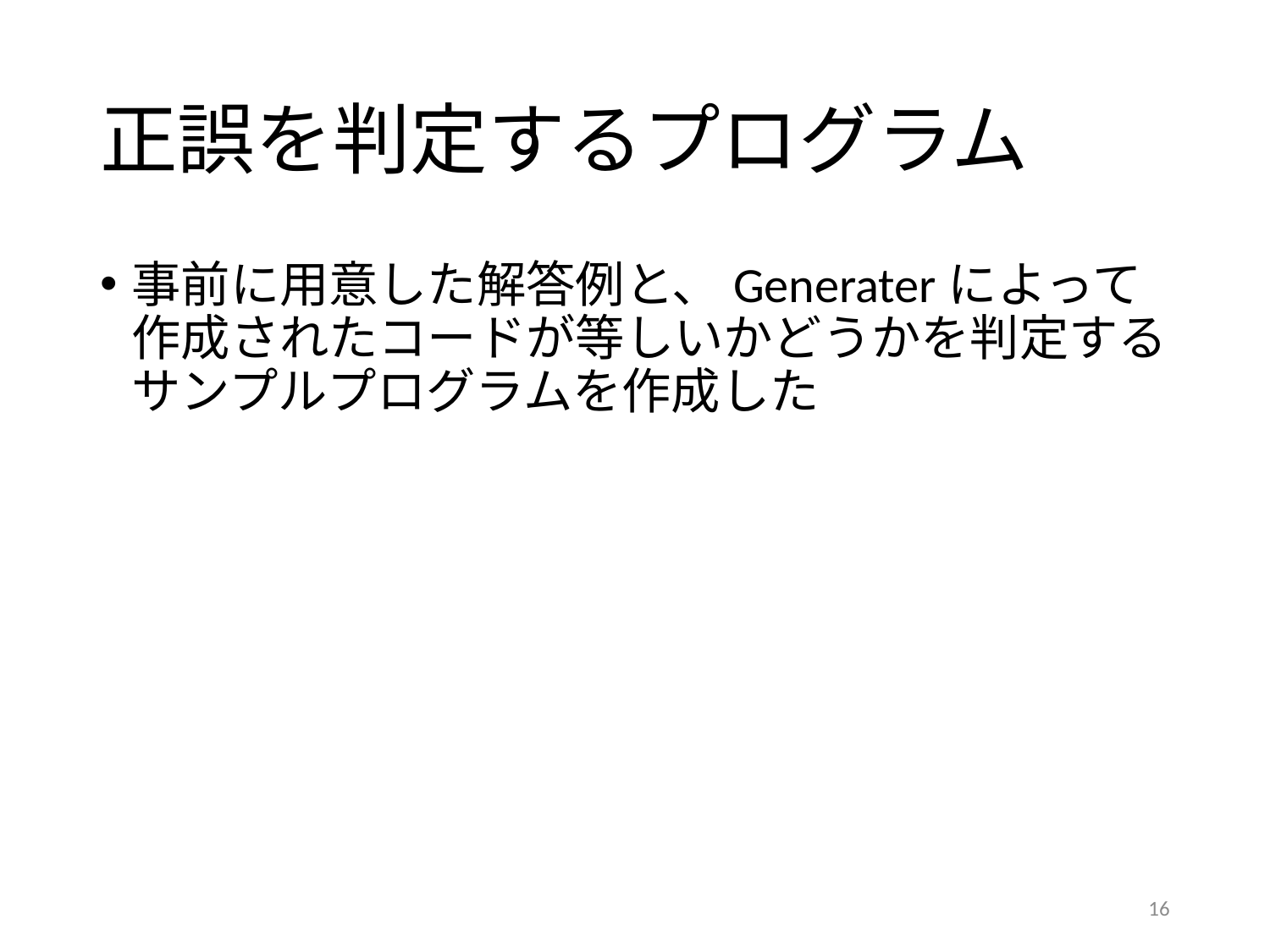

# 正誤を判定するプログラム
事前に用意した解答例と、Generaterによって作成されたコードが等しいかどうかを判定するサンプルプログラムを作成した

16